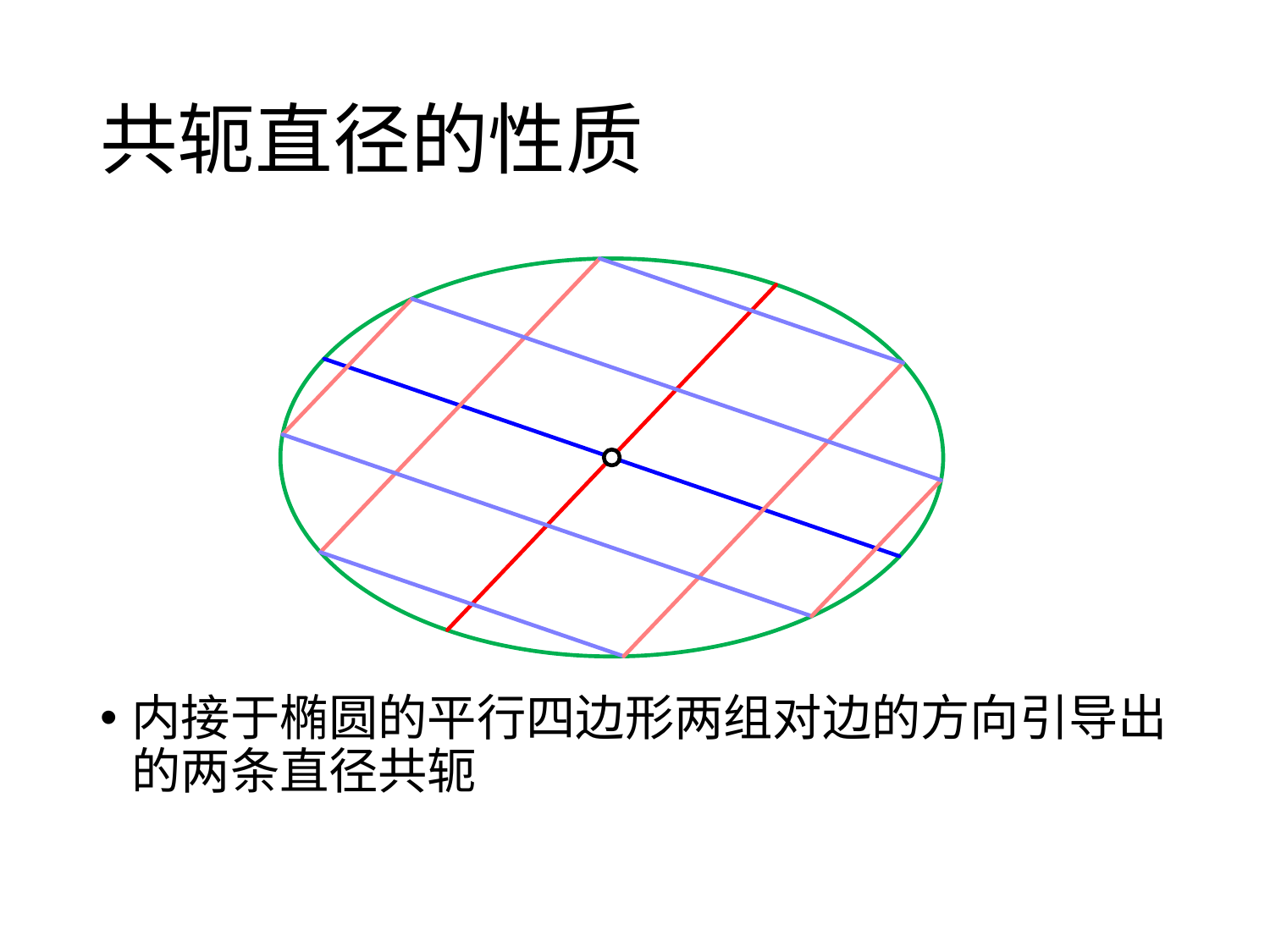

# 共轭直径的性质

内接于椭圆的平行四边形两组对边的方向引导出的两条直径共轭